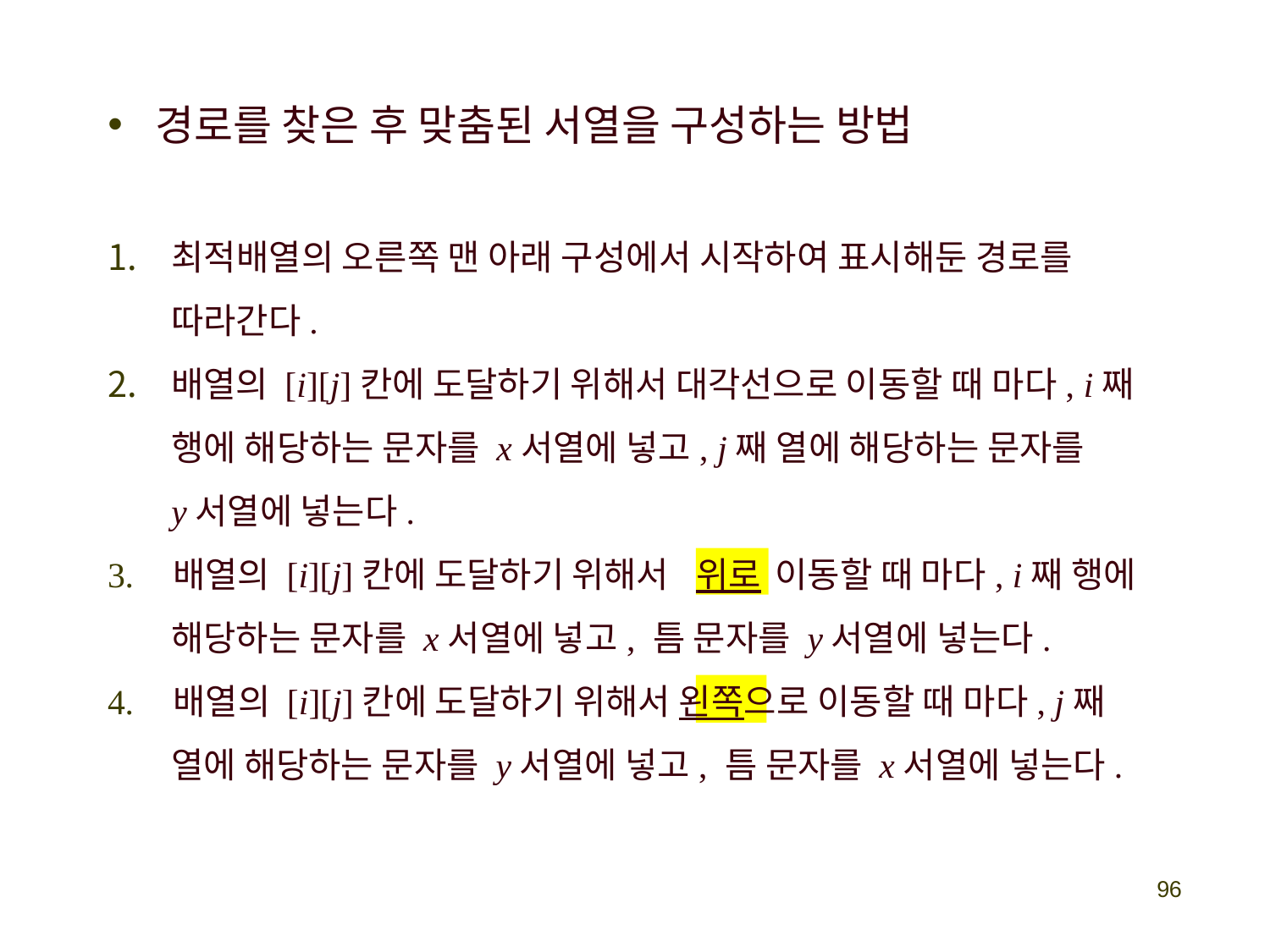

경로를 찾은 후 맞춤된 서열을 구성하는 방법
최적배열의 오른쪽 맨 아래 구성에서 시작하여 표시해둔 경로를 따라간다.
배열의 [i][j]칸에 도달하기 위해서 대각선으로 이동할 때 마다, i째
행에 해당하는 문자를 x서열에 넣고, j째 열에 해당하는 문자를
y서열에 넣는다.
위로
3.	배열의 [i][j]칸에 도달하기 위해서
이동할 때 마다, i째 행에
해당하는 문자를 x서열에 넣고, 틈 문자를 y서열에 넣는다.
4.	배열의 [i][j]칸에 도달하기 위해서 왼쪽으로 이동할 때 마다, j째
열에 해당하는 문자를 y서열에 넣고, 틈 문자를 x서열에 넣는다.

96